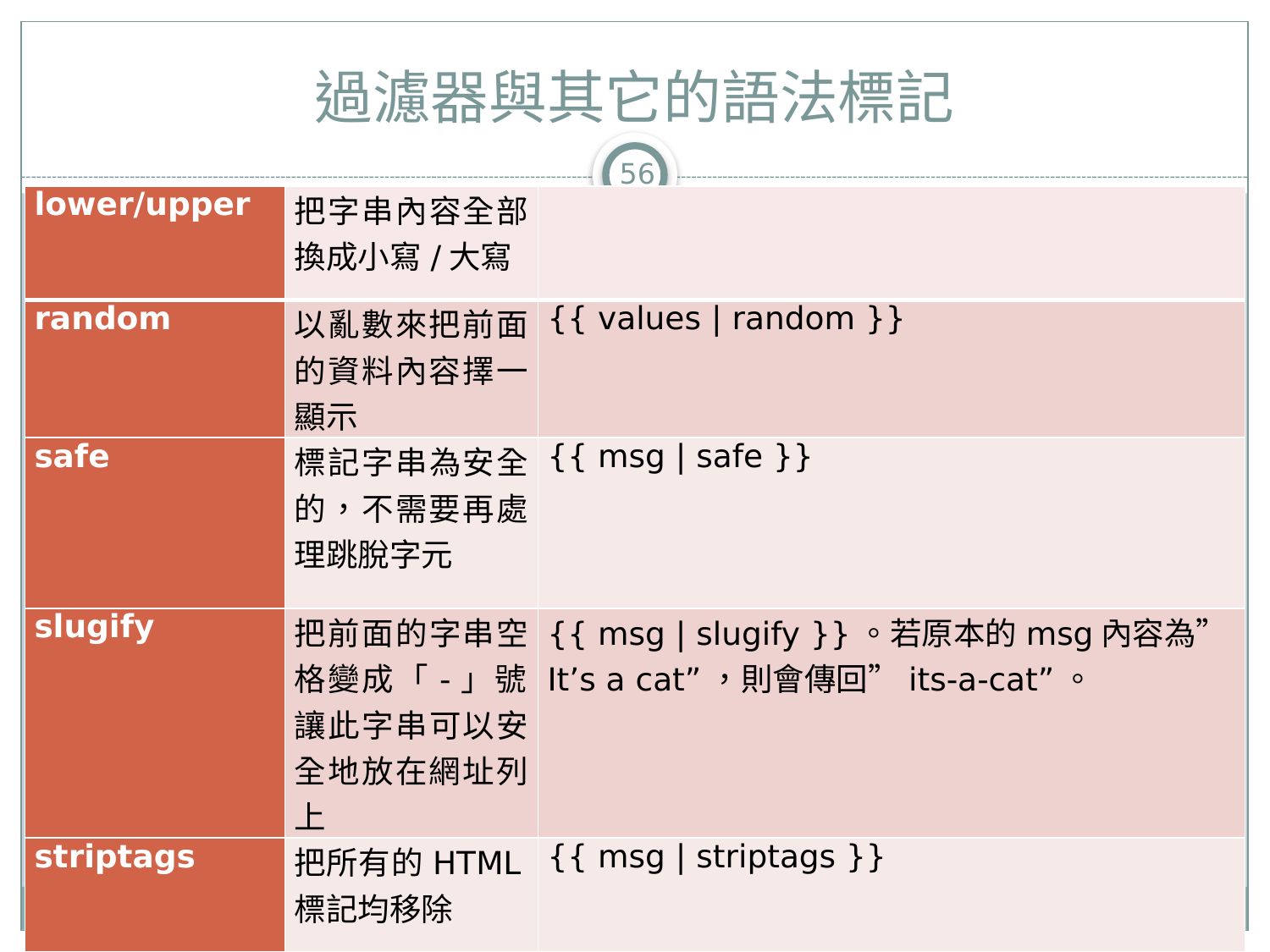

# 過濾器與其它的語法標記
56
| lower/upper | 把字串內容全部換成小寫/大寫 |  |
| --- | --- | --- |
| random | 以亂數來把前面的資料內容擇一顯示 | {{ values | random }} |
| safe | 標記字串為安全的，不需要再處理跳脫字元 | {{ msg | safe }} |
| slugify | 把前面的字串空格變成「-」號，讓此字串可以安全地放在網址列上 | {{ msg | slugify }}。若原本的msg內容為”It’s a cat”，則會傳回”its-a-cat”。 |
| striptags | 把所有的HTML標記均移除 | {{ msg | striptags }} |